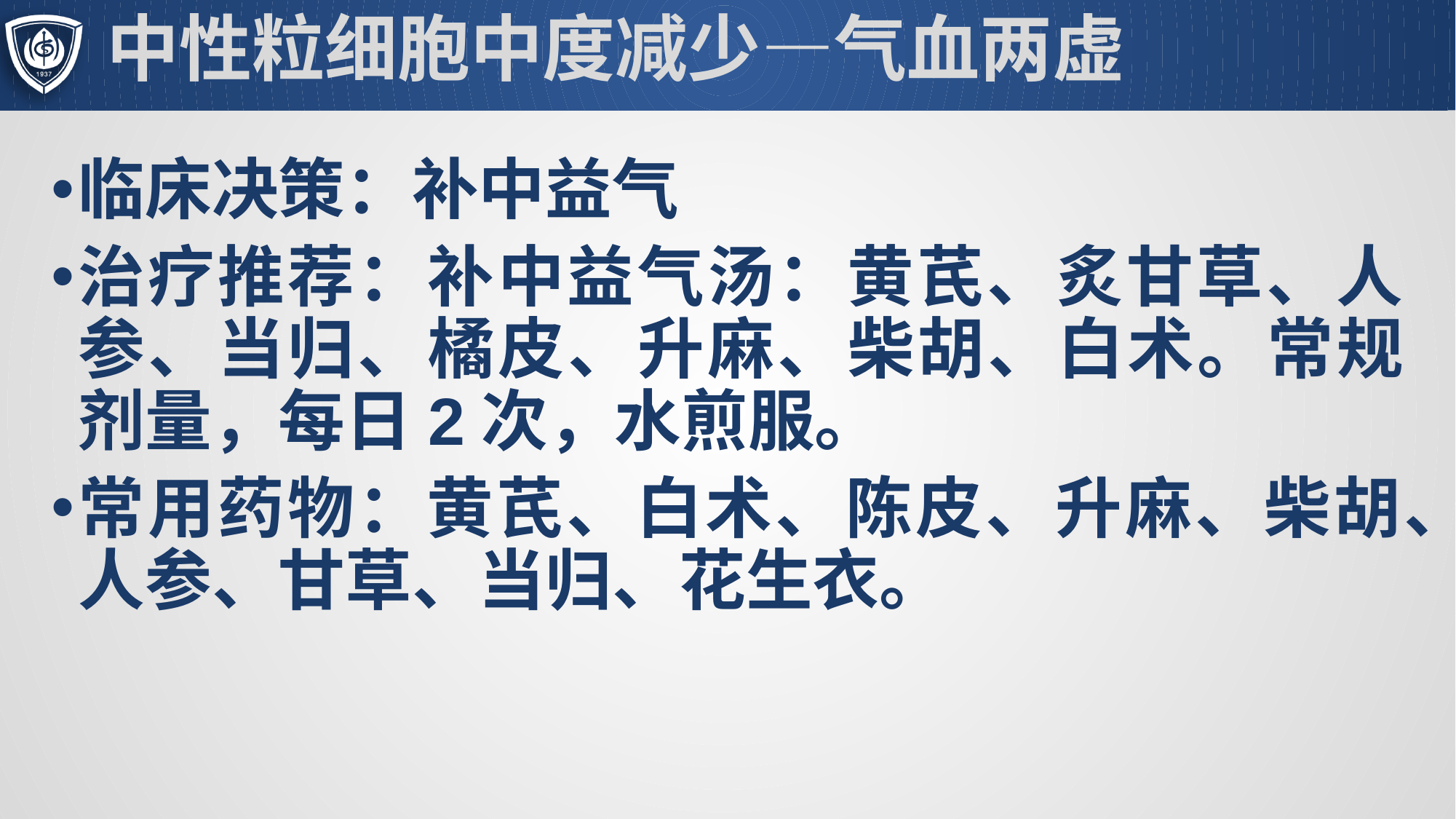

# 中性粒细胞中度减少—气血两虚
临床决策：补中益气
治疗推荐：补中益气汤：黄芪、炙甘草、人参、当归、橘皮、升麻、柴胡、白术。常规剂量，每日2次，水煎服。
常用药物：黄芪、白术、陈皮、升麻、柴胡、人参、甘草、当归、花生衣。